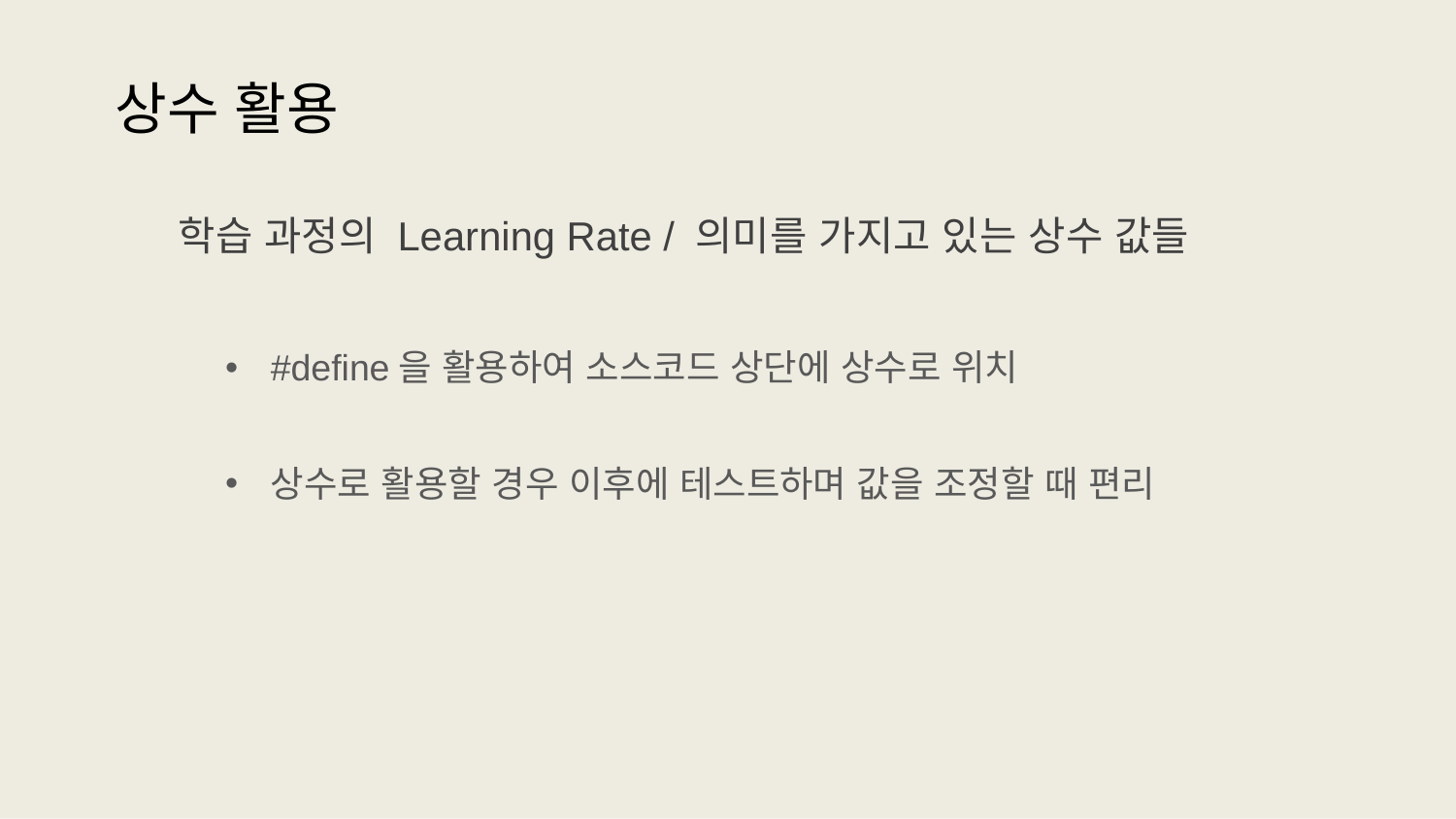

상수 활용
학습 과정의 Learning Rate / 의미를 가지고 있는 상수 값들
#define을 활용하여 소스코드 상단에 상수로 위치
상수로 활용할 경우 이후에 테스트하며 값을 조정할 때 편리